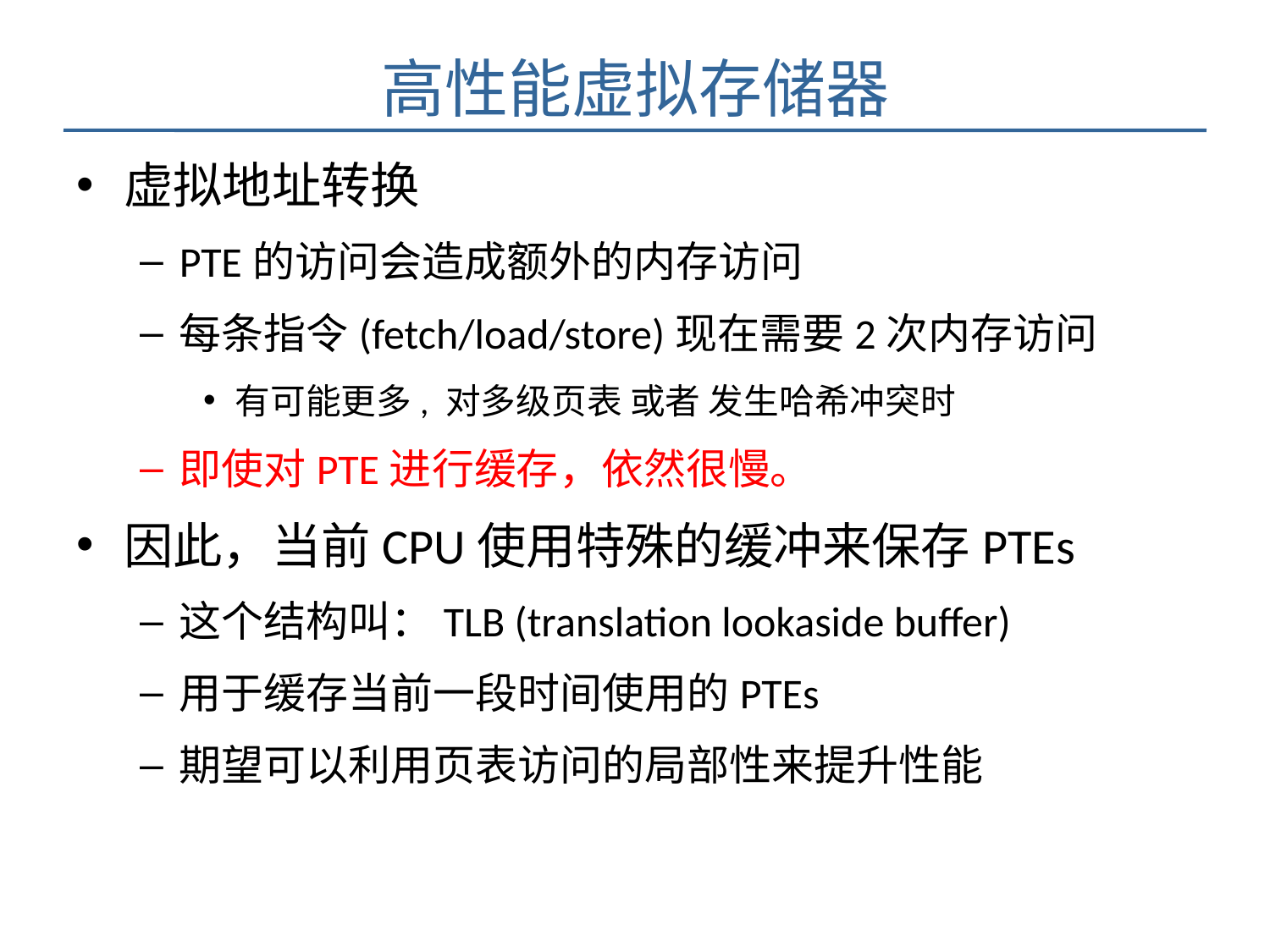

# 高性能虚拟存储器
虚拟地址转换
PTE的访问会造成额外的内存访问
每条指令(fetch/load/store)现在需要2次内存访问
有可能更多, 对多级页表 或者 发生哈希冲突时
即使对PTE进行缓存，依然很慢。
因此，当前CPU使用特殊的缓冲来保存PTEs
这个结构叫：TLB (translation lookaside buffer)
用于缓存当前一段时间使用的PTEs
期望可以利用页表访问的局部性来提升性能